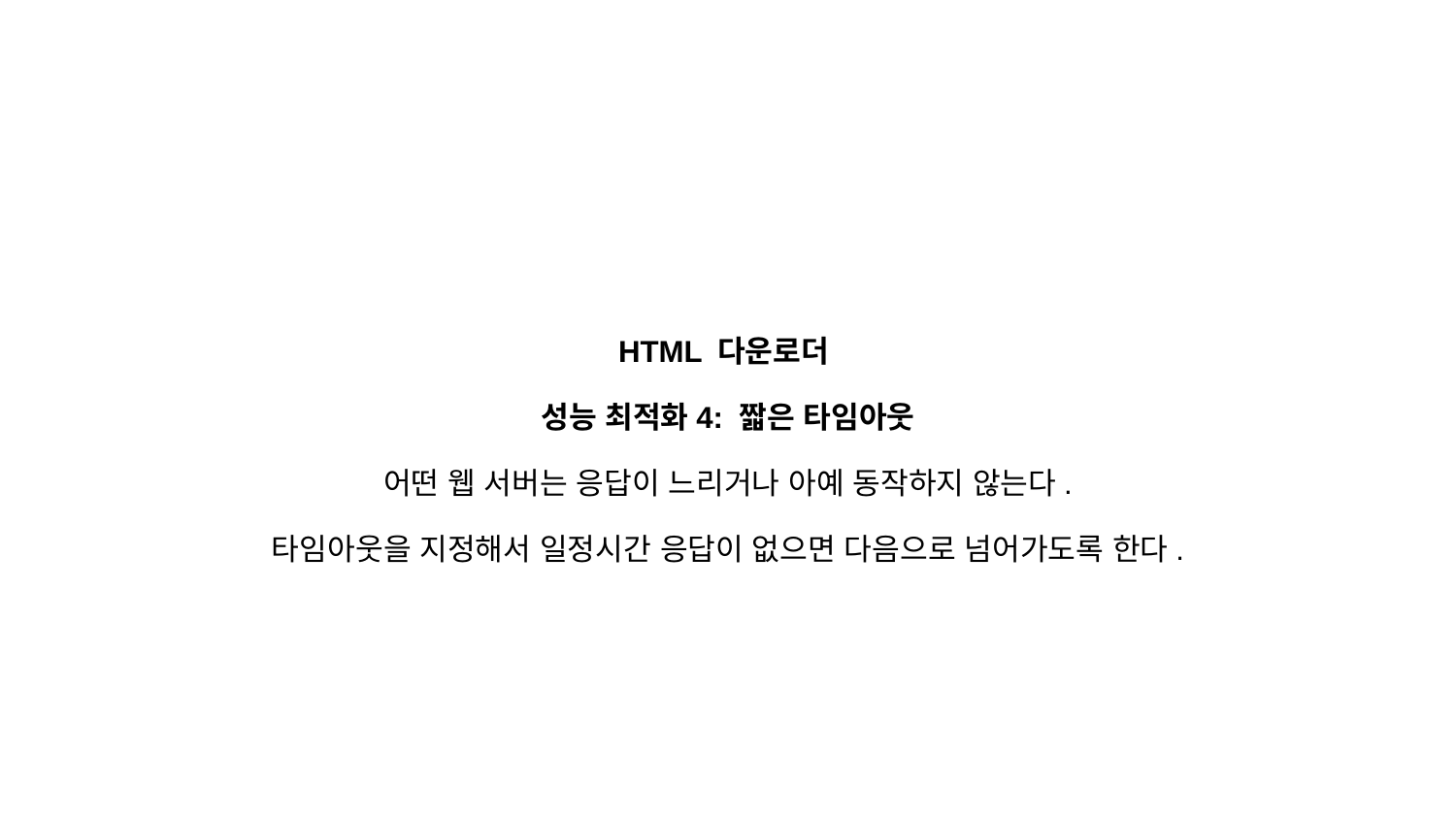

HTML 다운로더
성능 최적화4: 짧은 타임아웃
어떤 웹 서버는 응답이 느리거나 아예 동작하지 않는다.
타임아웃을 지정해서 일정시간 응답이 없으면 다음으로 넘어가도록 한다.